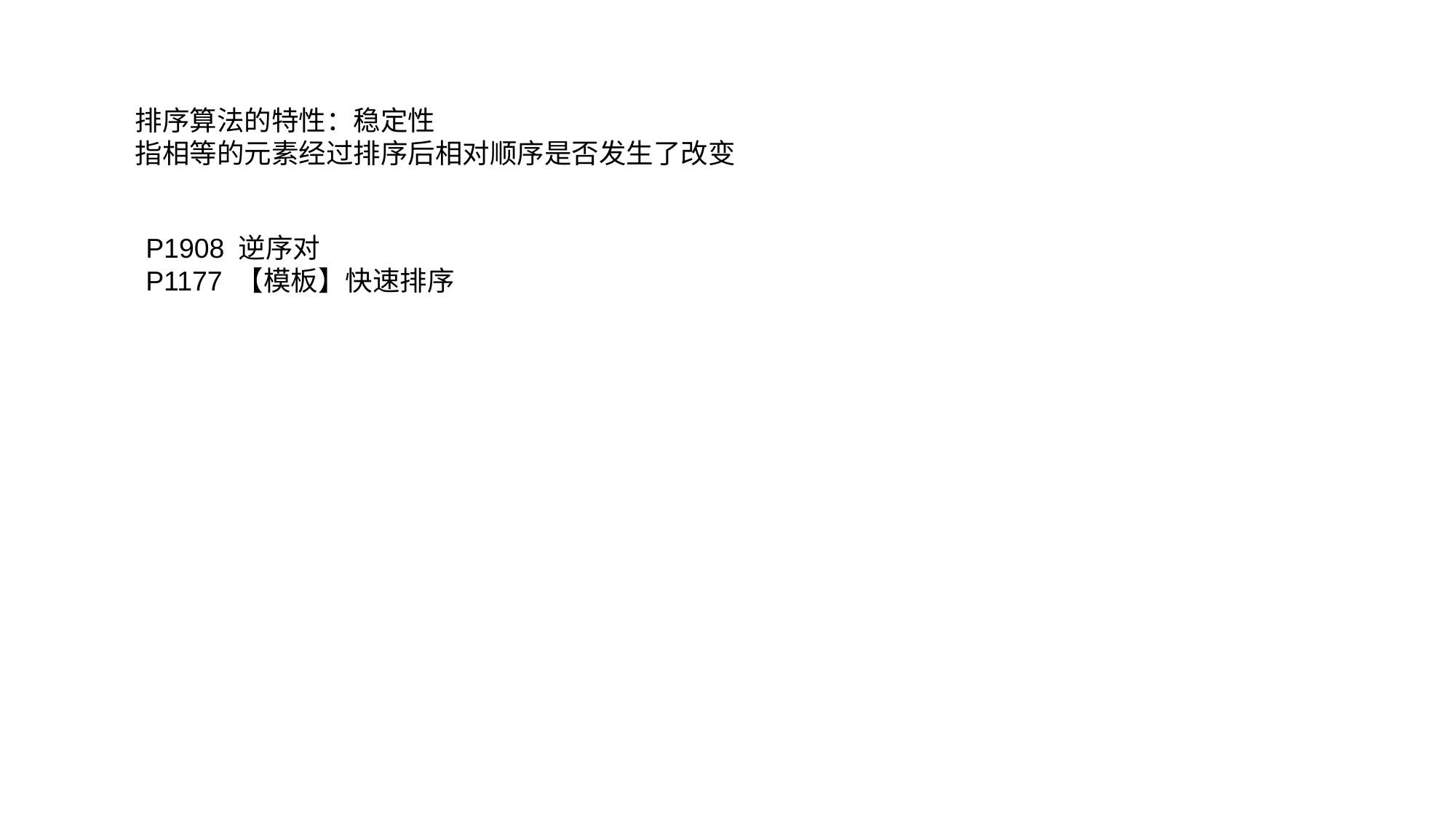

排序算法的特性：稳定性
指相等的元素经过排序后相对顺序是否发生了改变
P1908 逆序对
P1177 【模板】快速排序